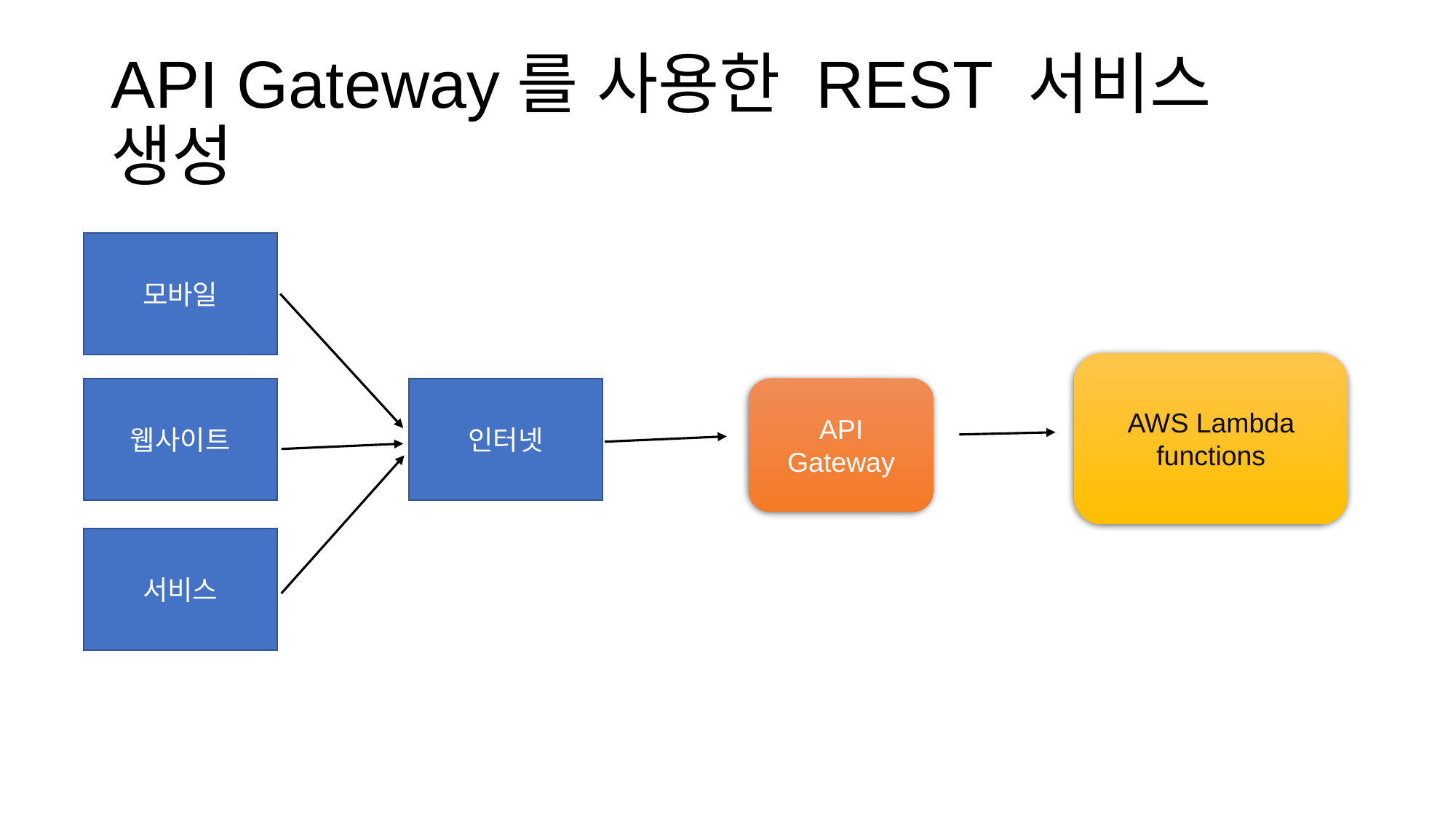

# API Gateway를 사용한 REST 서비스 생성
모바일
AWS Lambda functions
API
Gateway
인터넷
웹사이트
서비스